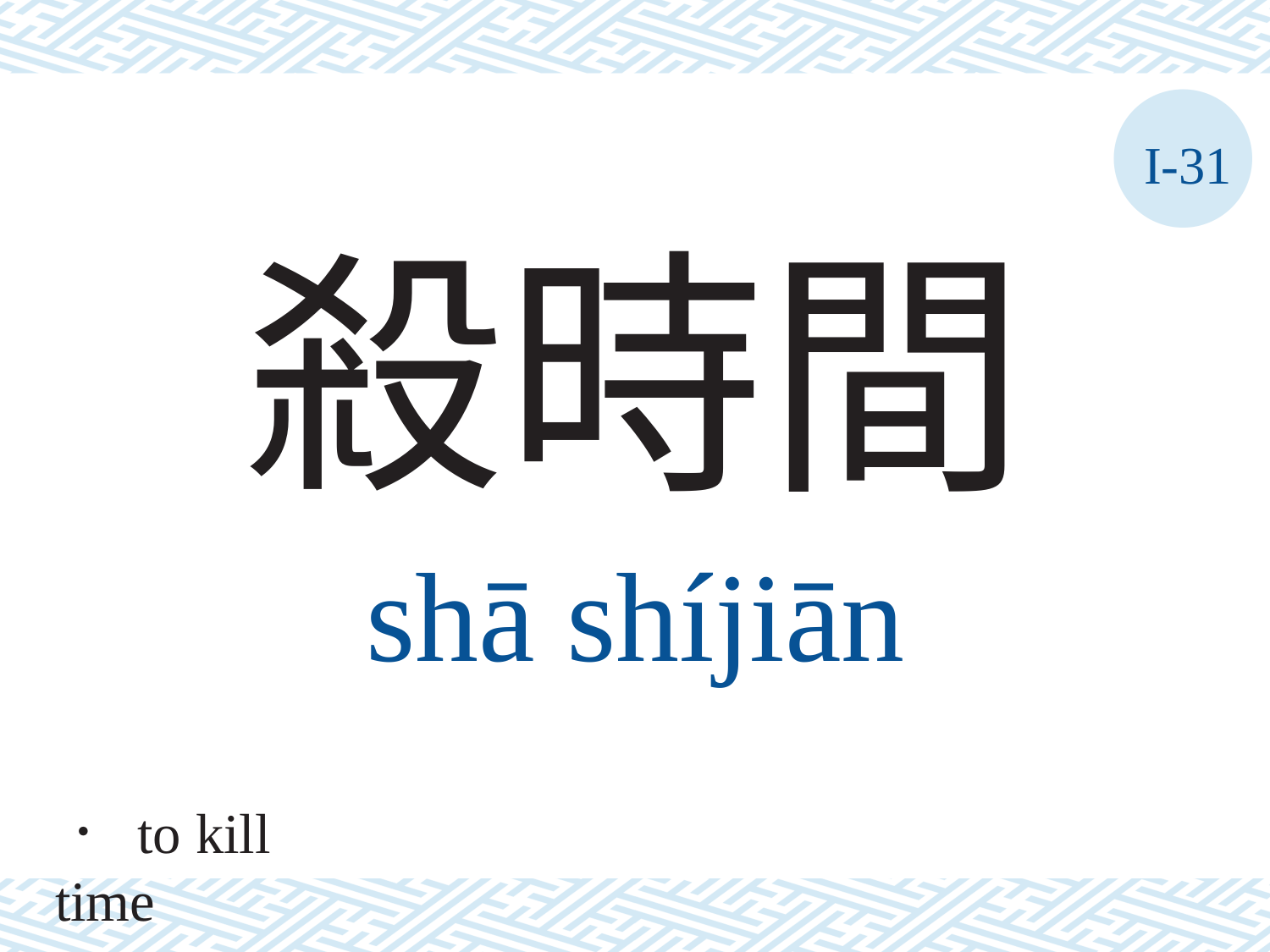

I-31
殺時間
shā	shíjiān
． to kill time